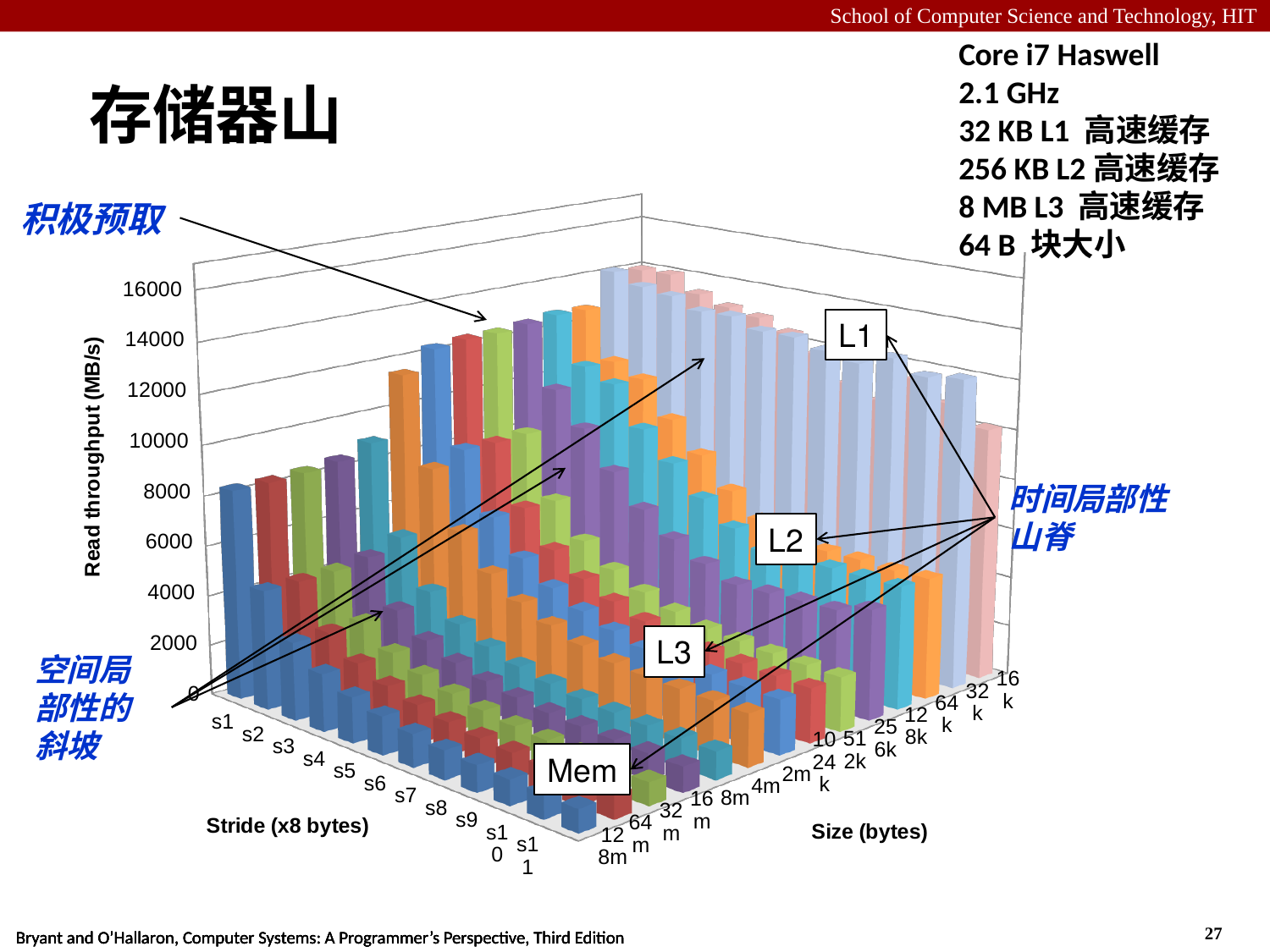

Core i7 Haswell
2.1 GHz
32 KB L1 高速缓存
256 KB L2高速缓存
8 MB L3 高速缓存
64 B 块大小
# 存储器山

[unsupported chart]

积极预取
L1
时间局部性山脊
L2
L3
Mem
空间局部性的斜坡